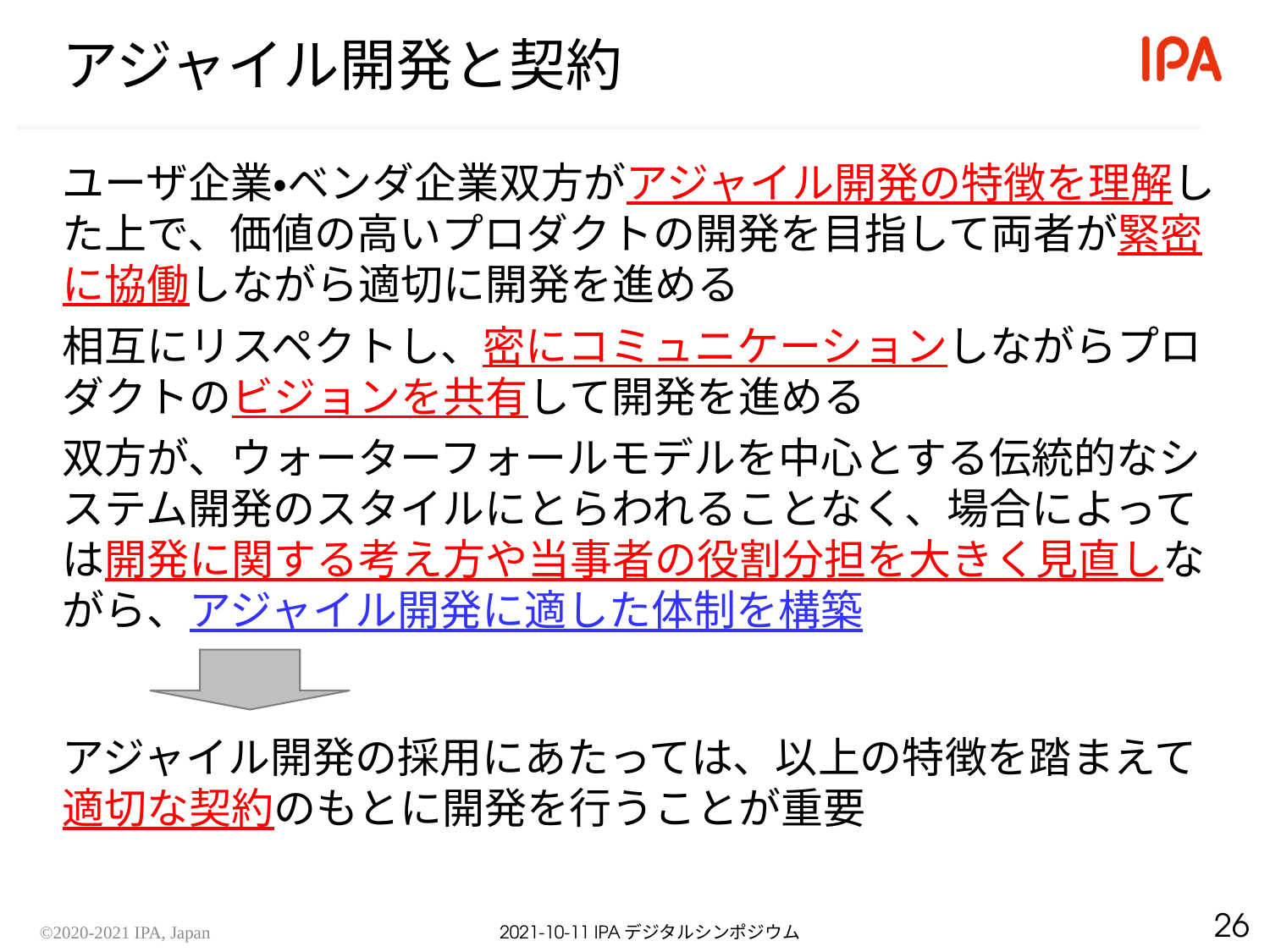

# アジャイル開発と契約
ユーザ企業・ベンダ企業双方がアジャイル開発の特徴を理解した上で、価値の高いプロダクトの開発を目指して両者が緊密に協働しながら適切に開発を進める
相互にリスペクトし、密にコミュニケーションしながらプロダクトのビジョンを共有して開発を進める
双方が、ウォーターフォールモデルを中心とする伝統的なシステム開発のスタイルにとらわれることなく、場合によっては開発に関する考え方や当事者の役割分担を大きく見直しながら、アジャイル開発に適した体制を構築

アジャイル開発の採用にあたっては、以上の特徴を踏まえて適切な契約のもとに開発を行うことが重要
26
©2020-2021 IPA, Japan